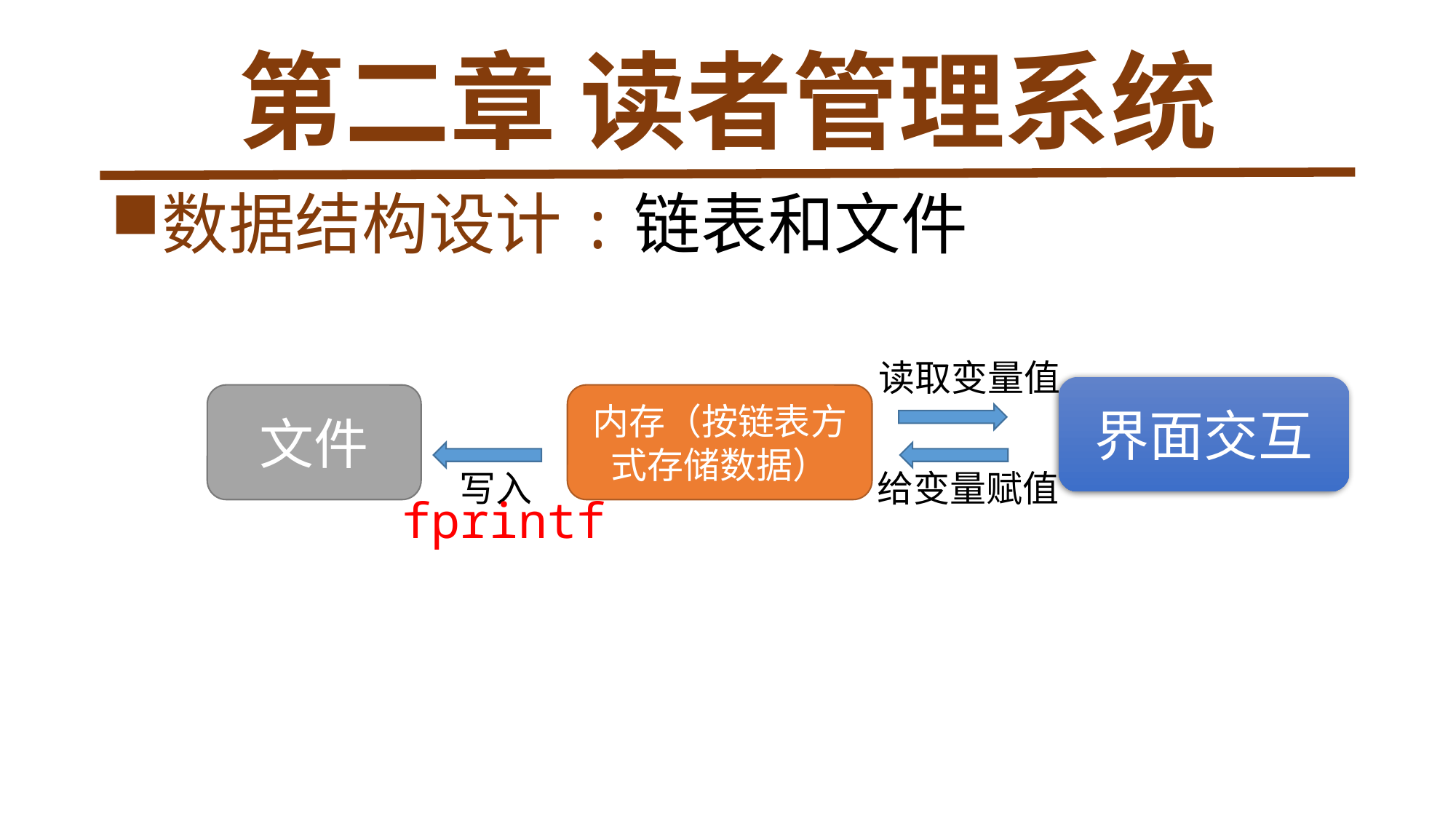

# 第二章 读者管理系统
数据结构设计:链表和文件
读取变量值
界面交互
文件
内存（按链表方式存储数据）

写入
给变量赋值
fprintf